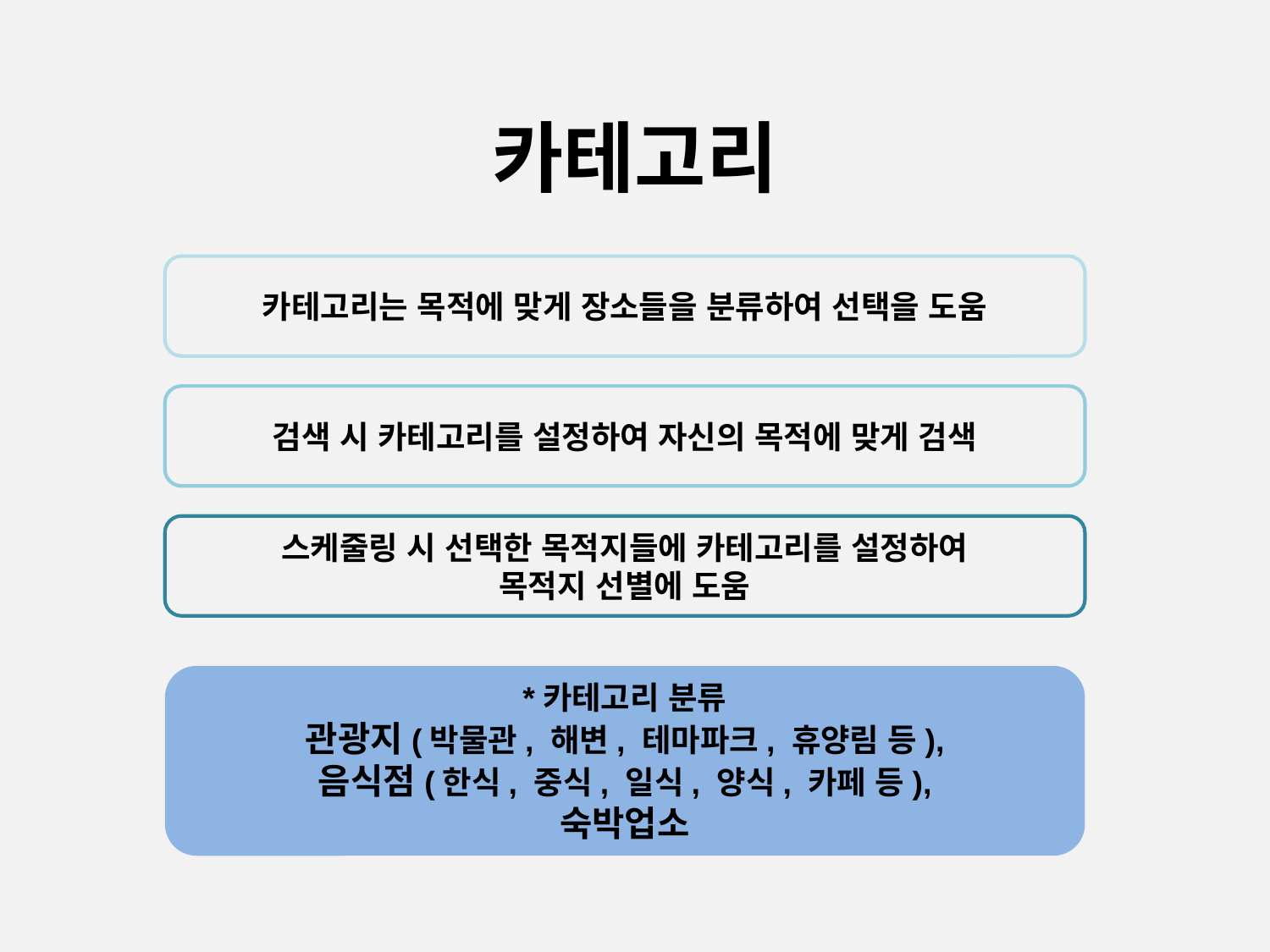

# 카테고리
카테고리는 목적에 맞게 장소들을 분류하여 선택을 도움
검색 시 카테고리를 설정하여 자신의 목적에 맞게 검색
스케줄링 시 선택한 목적지들에 카테고리를 설정하여
목적지 선별에 도움

*카테고리 분류
관광지(박물관, 해변, 테마파크, 휴양림 등),
음식점(한식, 중식, 일식, 양식, 카페 등),
숙박업소